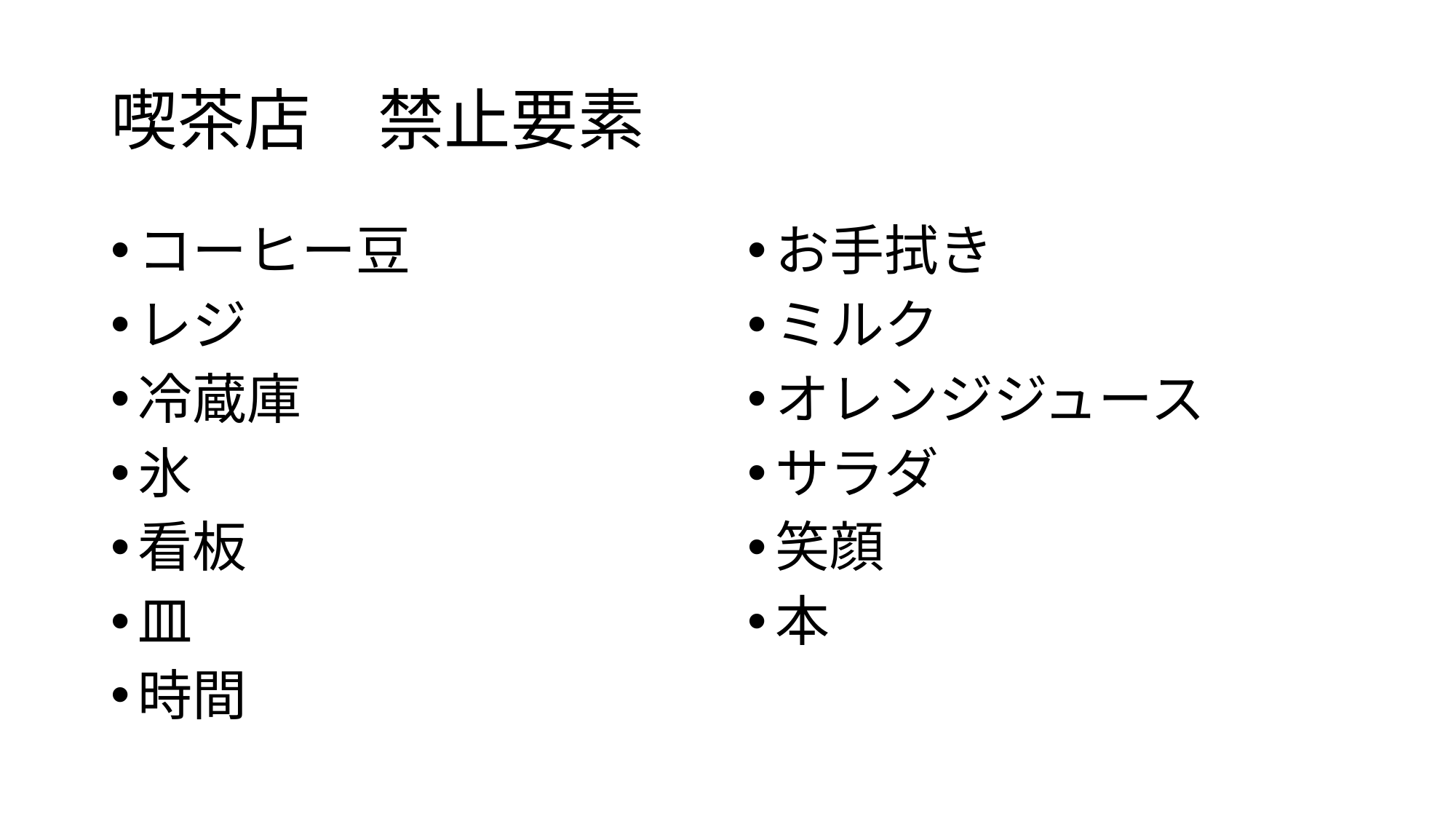

# 喫茶店　禁止要素
コーヒー豆
レジ
冷蔵庫
氷
看板
皿
時間
お手拭き
ミルク
オレンジジュース
サラダ
笑顔
本